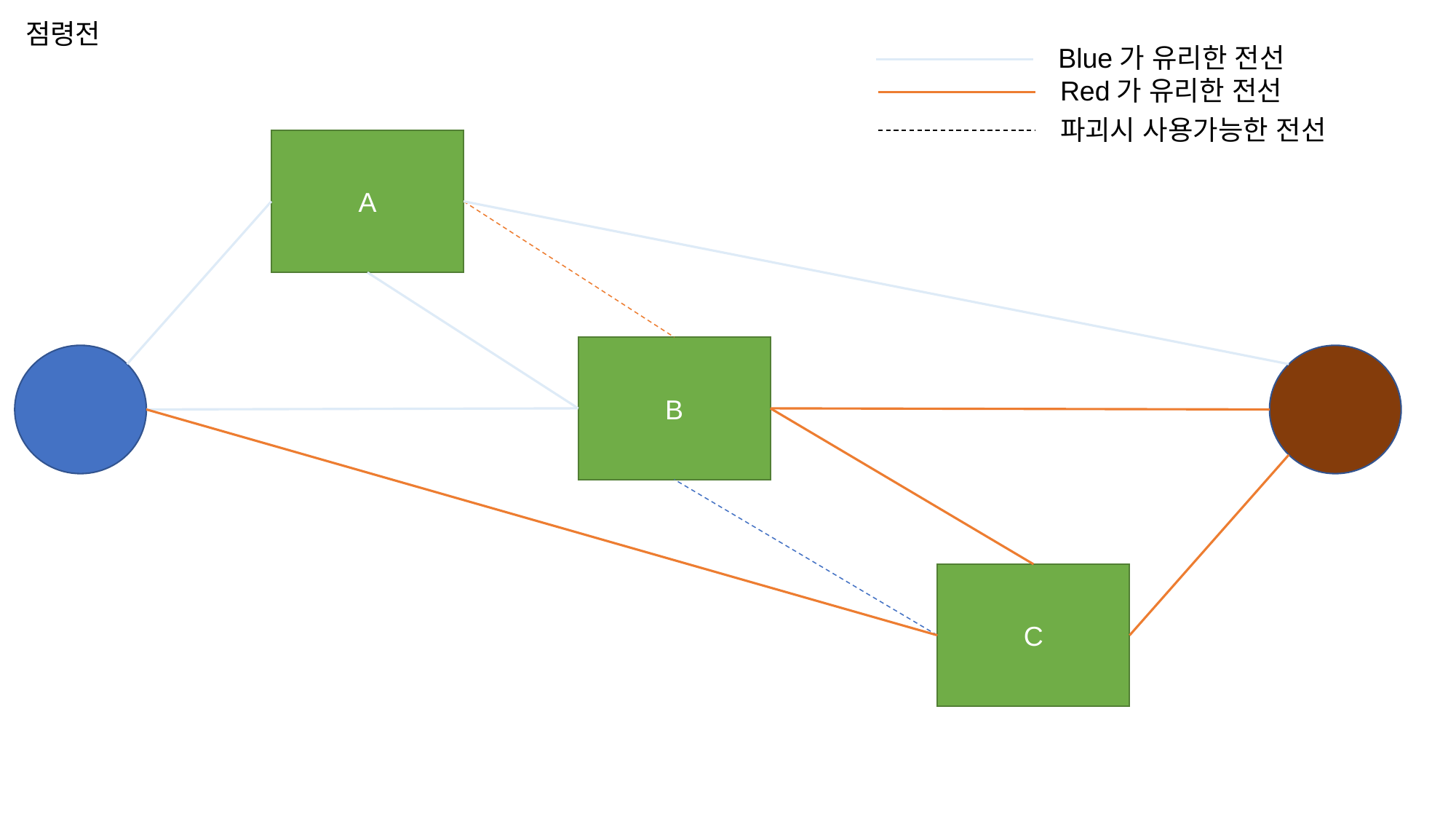

점령전
Blue가 유리한 전선
Red가 유리한 전선
파괴시 사용가능한 전선
A
B

C